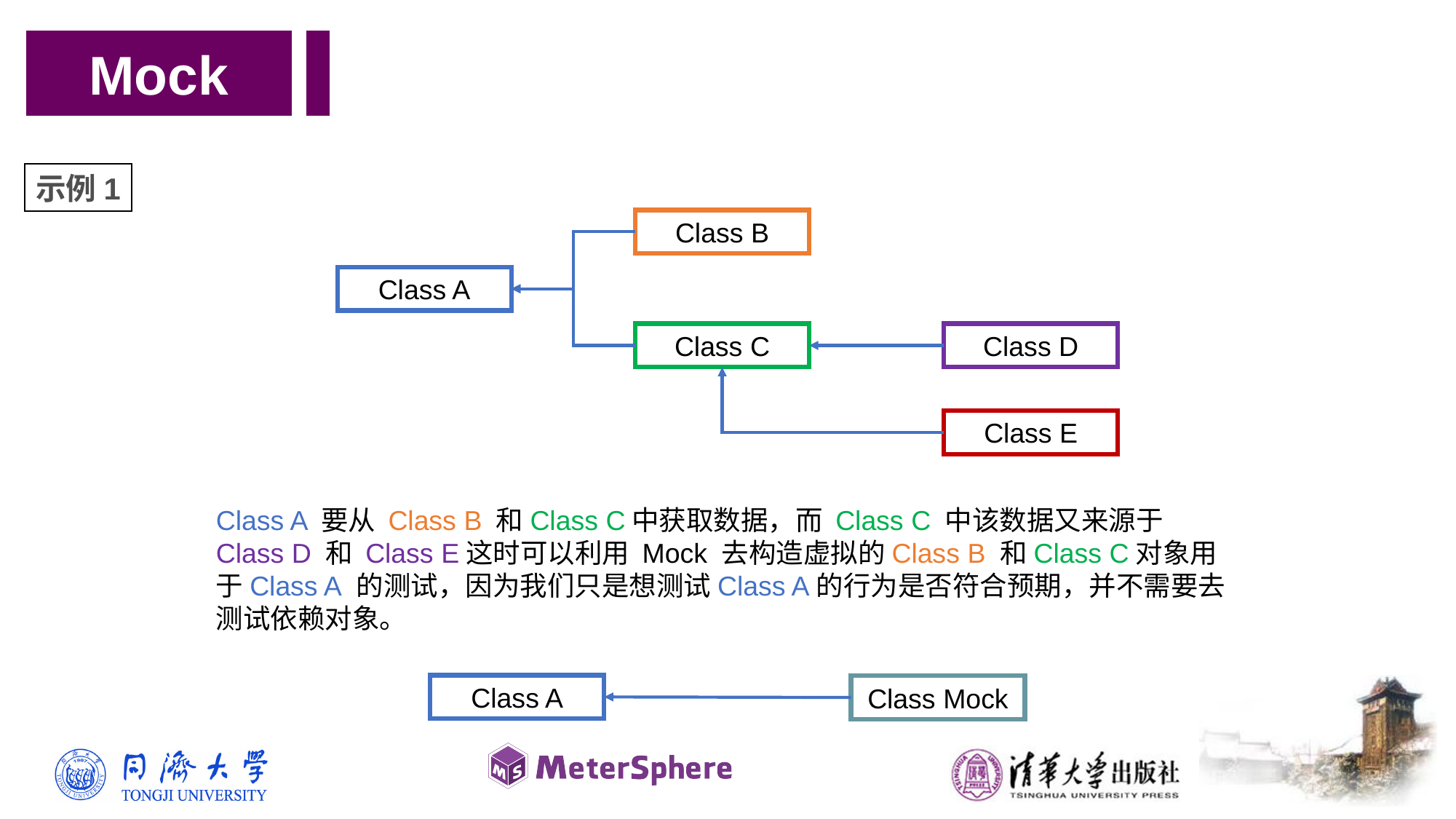

Mock
示例1
Class B
Class A
Class C
Class D
Class E
Class A 要从 Class B 和Class C中获取数据，而 Class C 中该数据又来源于 Class D 和 Class E这时可以利用 Mock 去构造虚拟的Class B 和Class C对象用于Class A 的测试，因为我们只是想测试Class A的行为是否符合预期，并不需要去测试依赖对象。
Class A
Class Mock